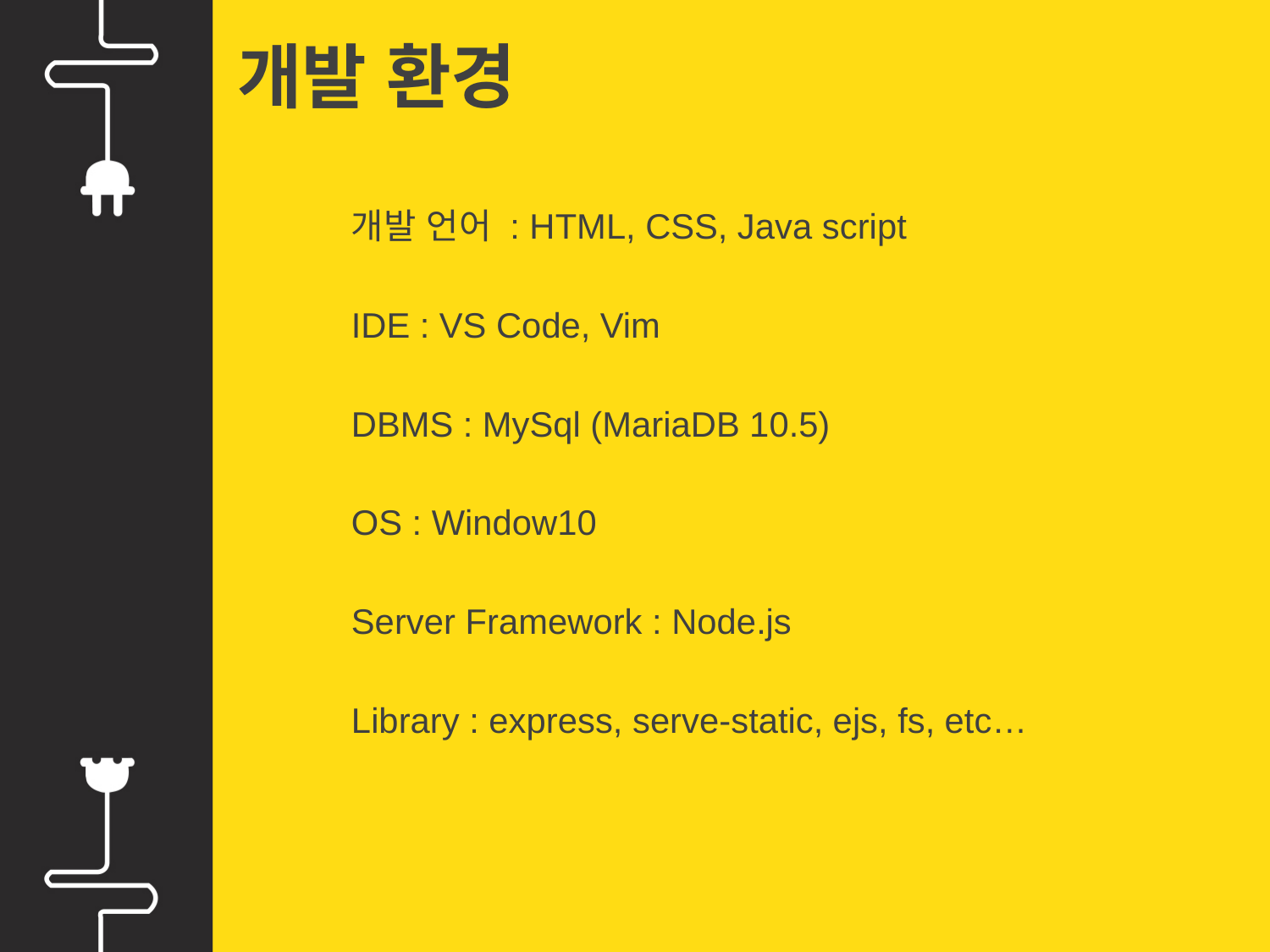

# 개발 환경

개발 언어 : HTML, CSS, Java script

IDE : VS Code, Vim

DBMS : MySql (MariaDB 10.5)

OS : Window10

Server Framework : Node.js

Library : express, serve-static, ejs, fs, etc…